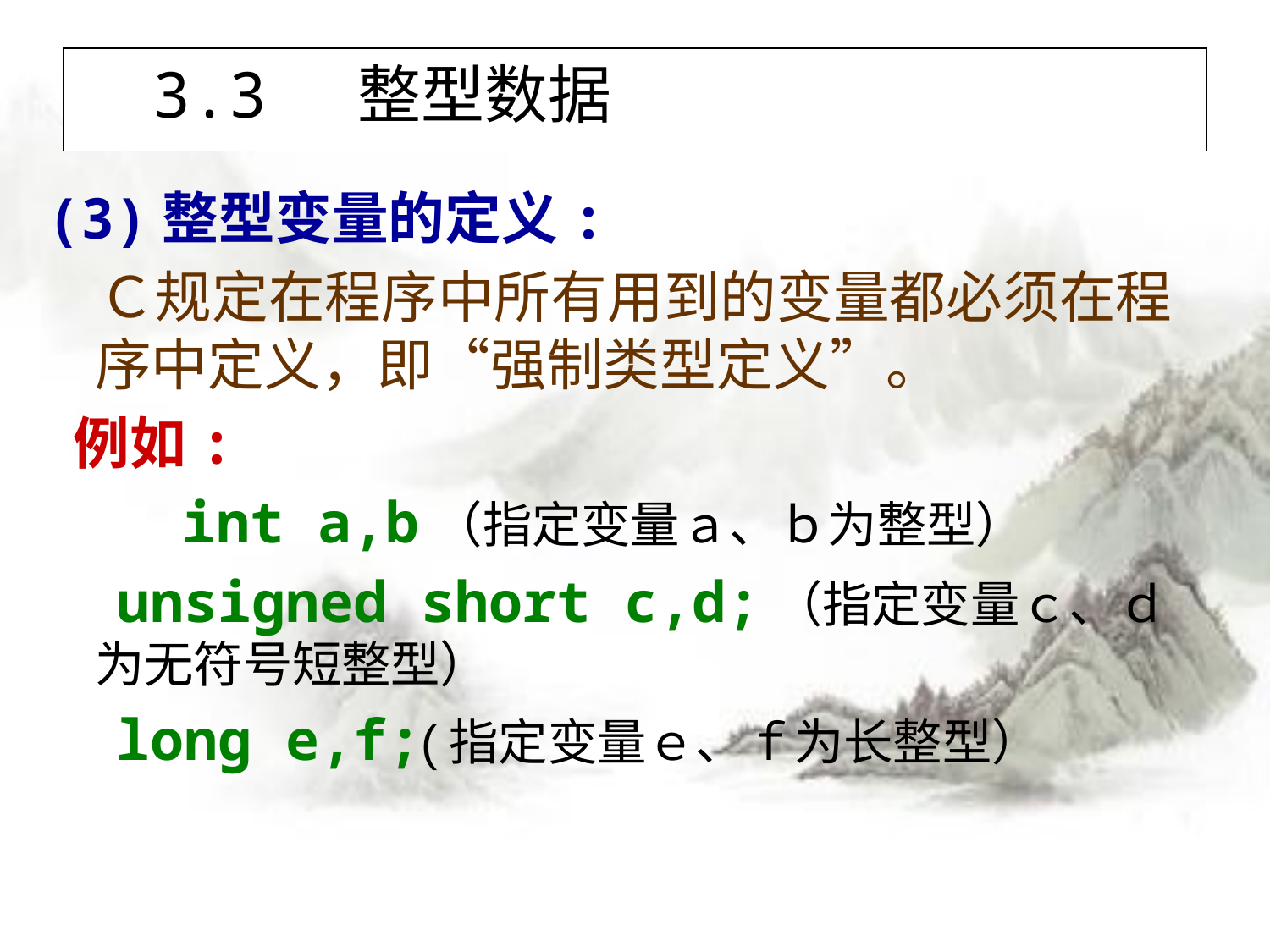

# 3.3  整型数据
(3)整型变量的定义:
   Ｃ规定在程序中所有用到的变量都必须在程序中定义，即“强制类型定义”。
 例如:
    int a,b（指定变量ａ、ｂ为整型）
     unsigned short c,d;（指定变量ｃ、ｄ为无符号短整型）
     long e,f;(指定变量ｅ、ｆ为长整型）